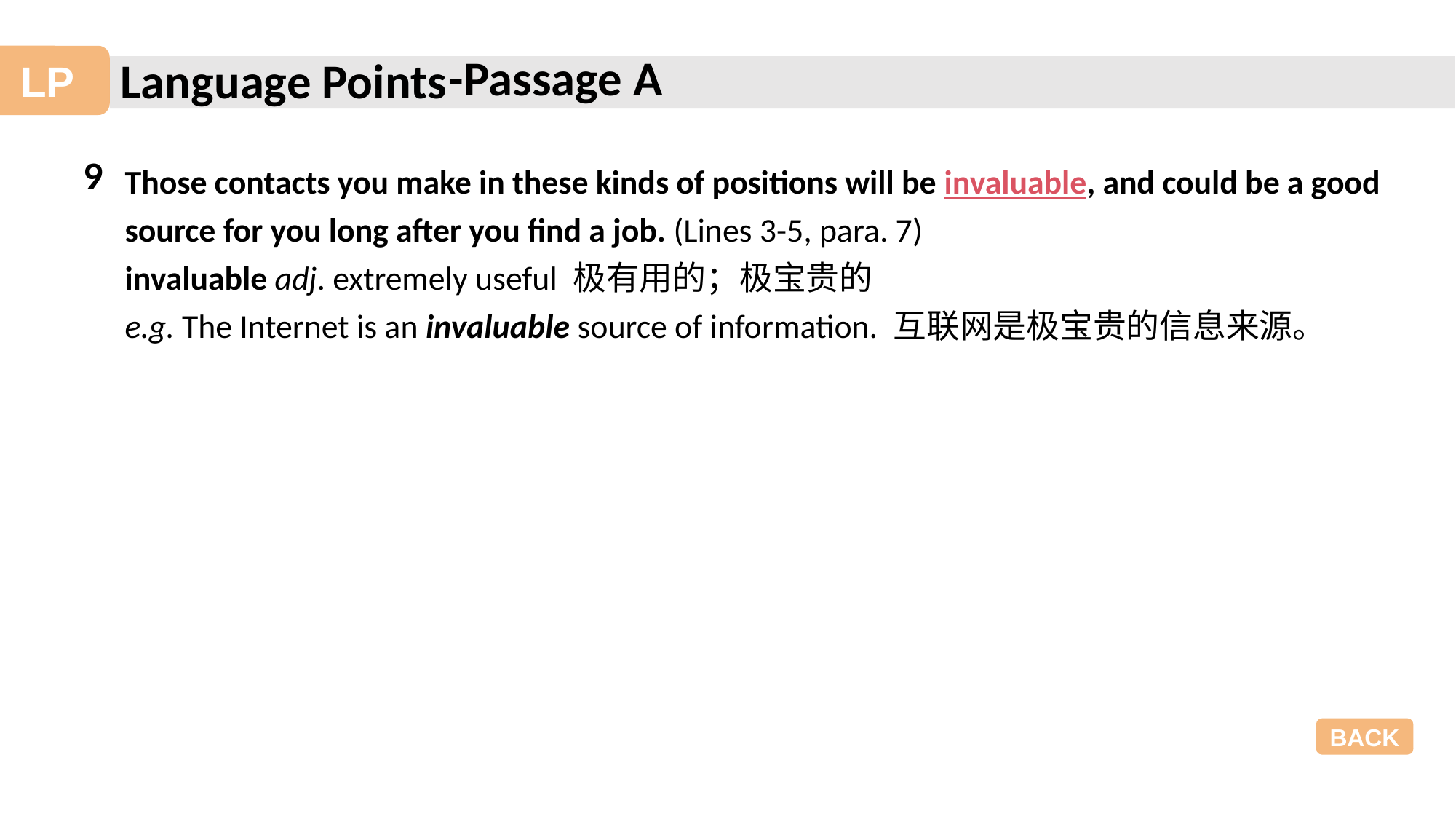

-Passage A
9
Those contacts you make in these kinds of positions will be invaluable, and could be a good
source for you long after you find a job. (Lines 3-5, para. 7)
invaluable adj. extremely useful 极有用的；极宝贵的
e.g. The Internet is an invaluable source of information. 互联网是极宝贵的信息来源。
BACK